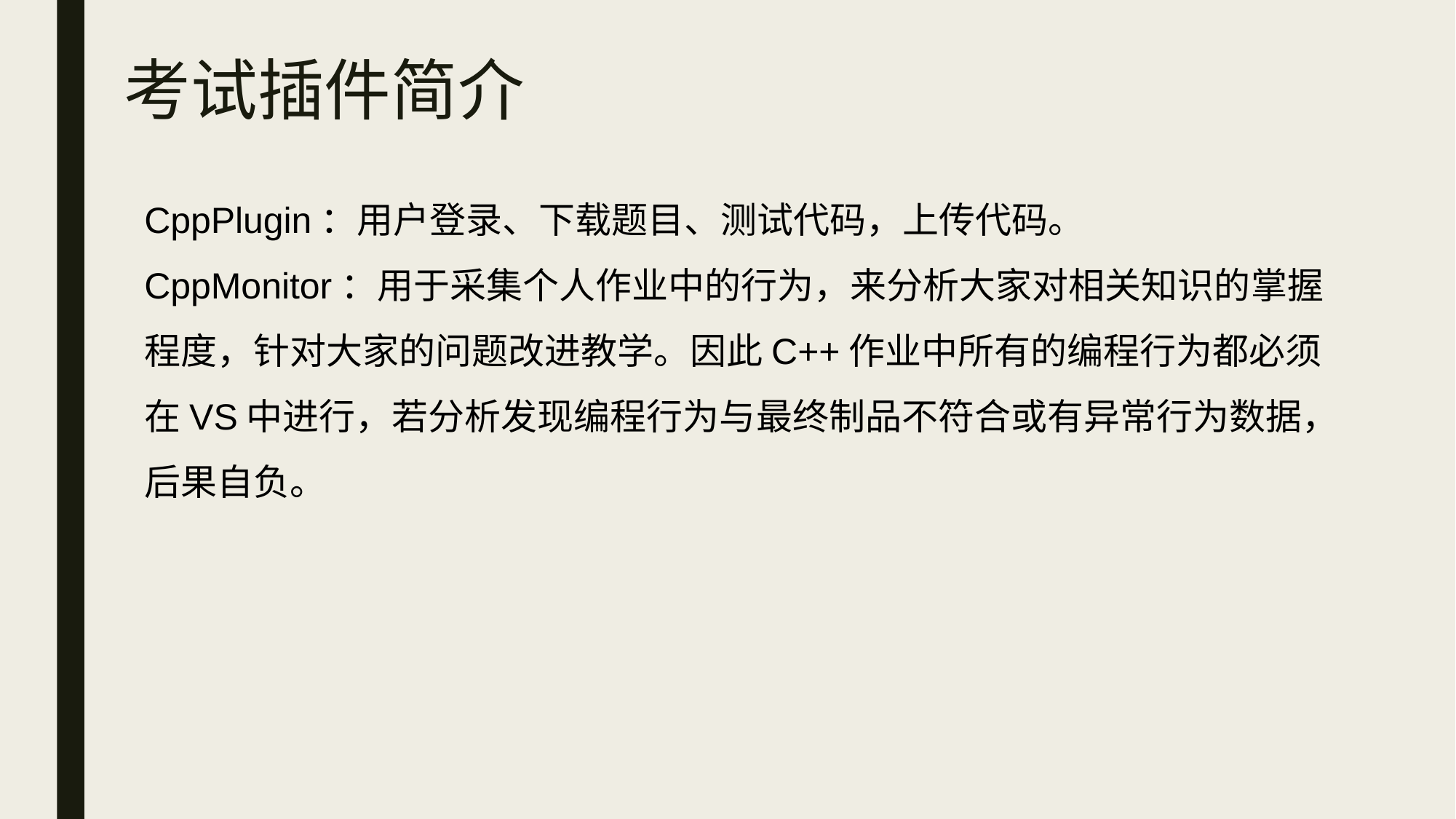

# 考试插件简介
CppPlugin：用户登录、下载题目、测试代码，上传代码。
CppMonitor：用于采集个人作业中的行为，来分析大家对相关知识的掌握程度，针对大家的问题改进教学。因此C++作业中所有的编程行为都必须在VS中进行，若分析发现编程行为与最终制品不符合或有异常行为数据，后果自负。